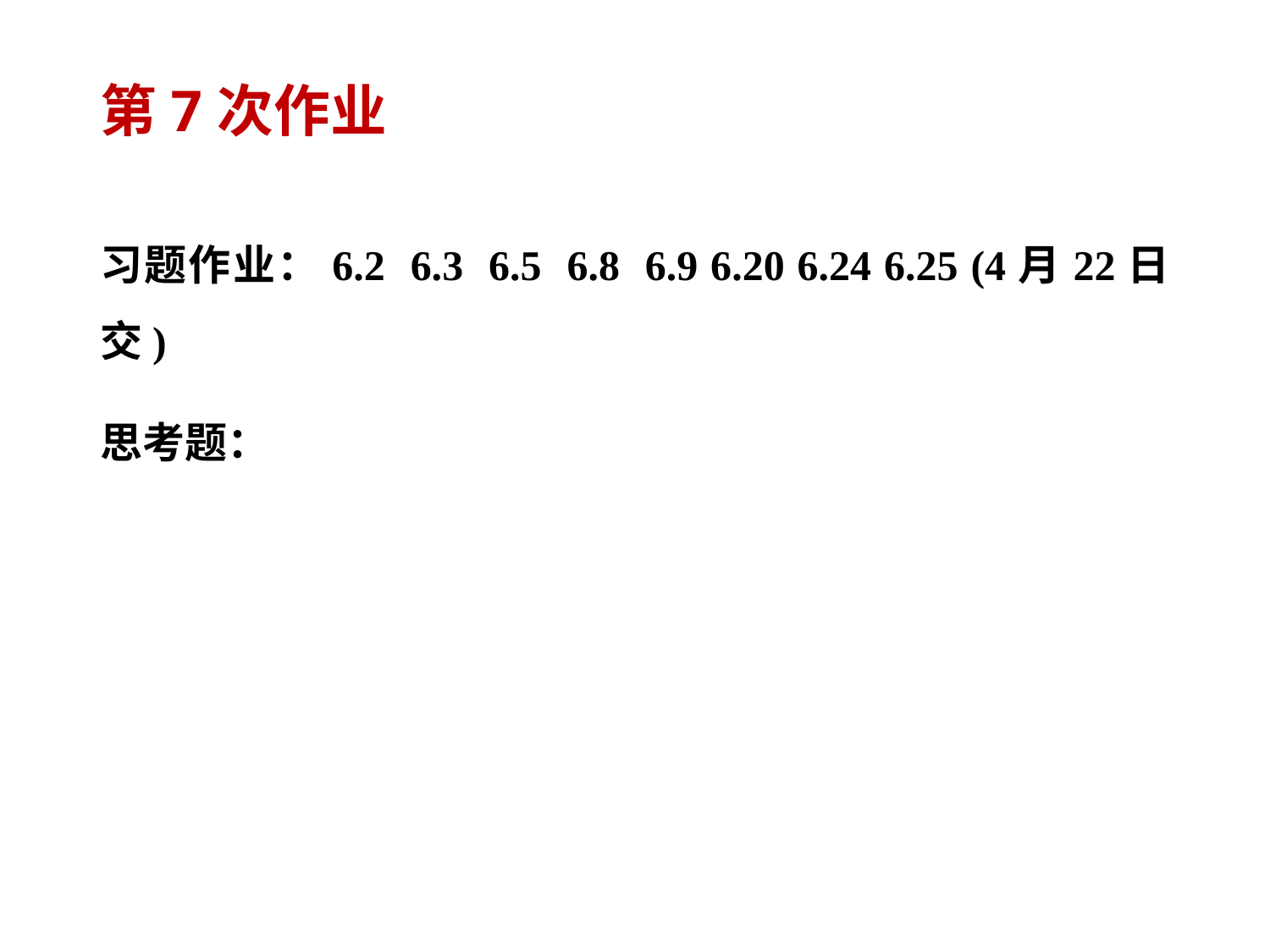

# 第7次作业
习题作业：6.2  6.3  6.5  6.8  6.9 6.20 6.24 6.25 (4月22日交)
思考题：
57